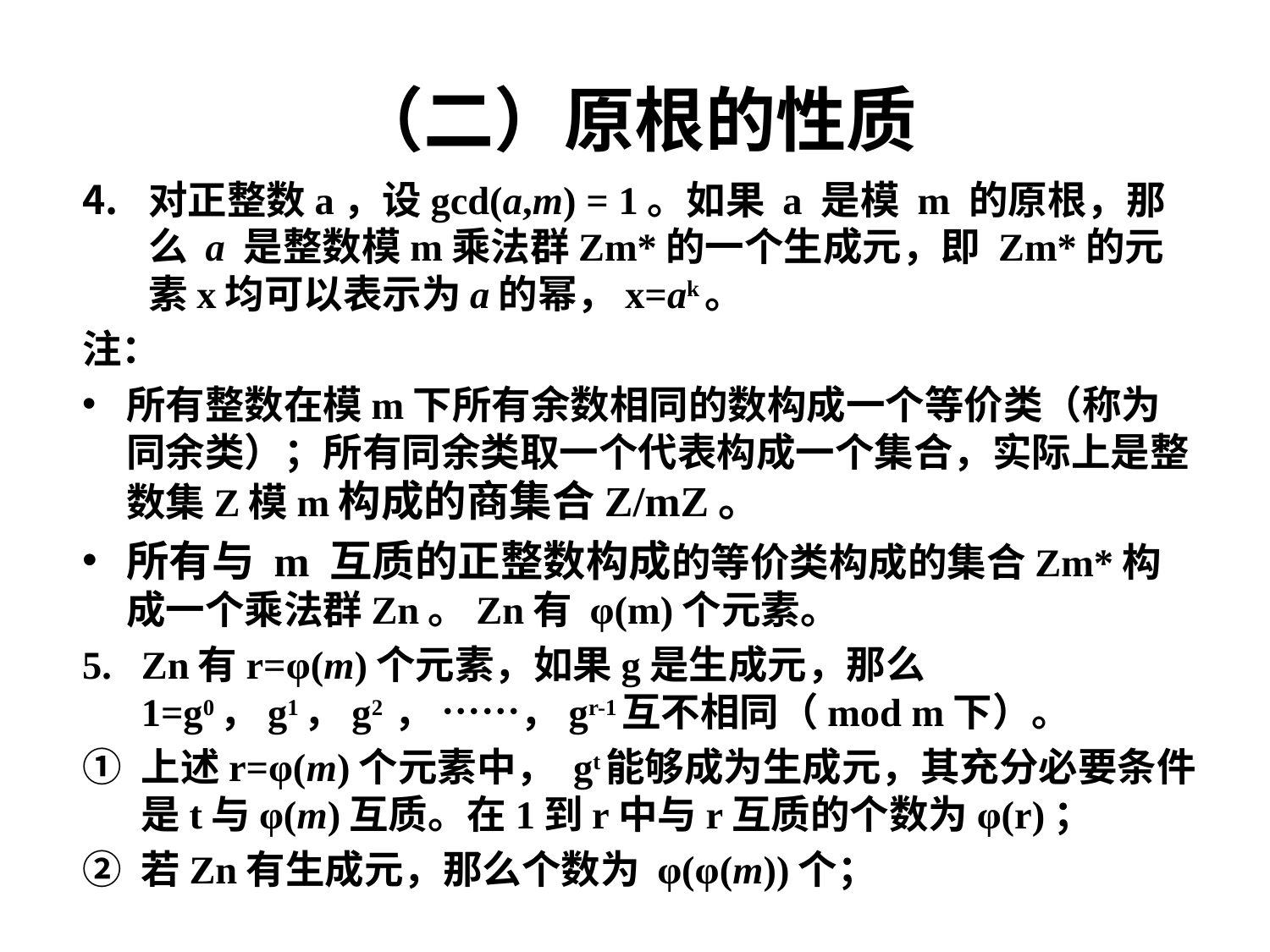

# （二）原根的性质
对正整数a，设gcd(a,m) = 1。如果 a 是模 m 的原根，那么 a 是整数模m乘法群Zm*的一个生成元，即 Zm*的元素x均可以表示为a的幂，x=ak。
注：
所有整数在模m下所有余数相同的数构成一个等价类（称为同余类）；所有同余类取一个代表构成一个集合，实际上是整数集Z模m构成的商集合Z/mZ。
所有与 m 互质的正整数构成的等价类构成的集合Zm*构成一个乘法群Zn。Zn有 φ(m)个元素。
Zn有r=φ(m)个元素，如果g是生成元，那么1=g0，g1，g2 ， ……，gr-1互不相同（mod m下）。
上述r=φ(m)个元素中， gt能够成为生成元，其充分必要条件是t与φ(m)互质。在1到r中与r互质的个数为φ(r)；
若Zn有生成元，那么个数为 φ(φ(m))个；